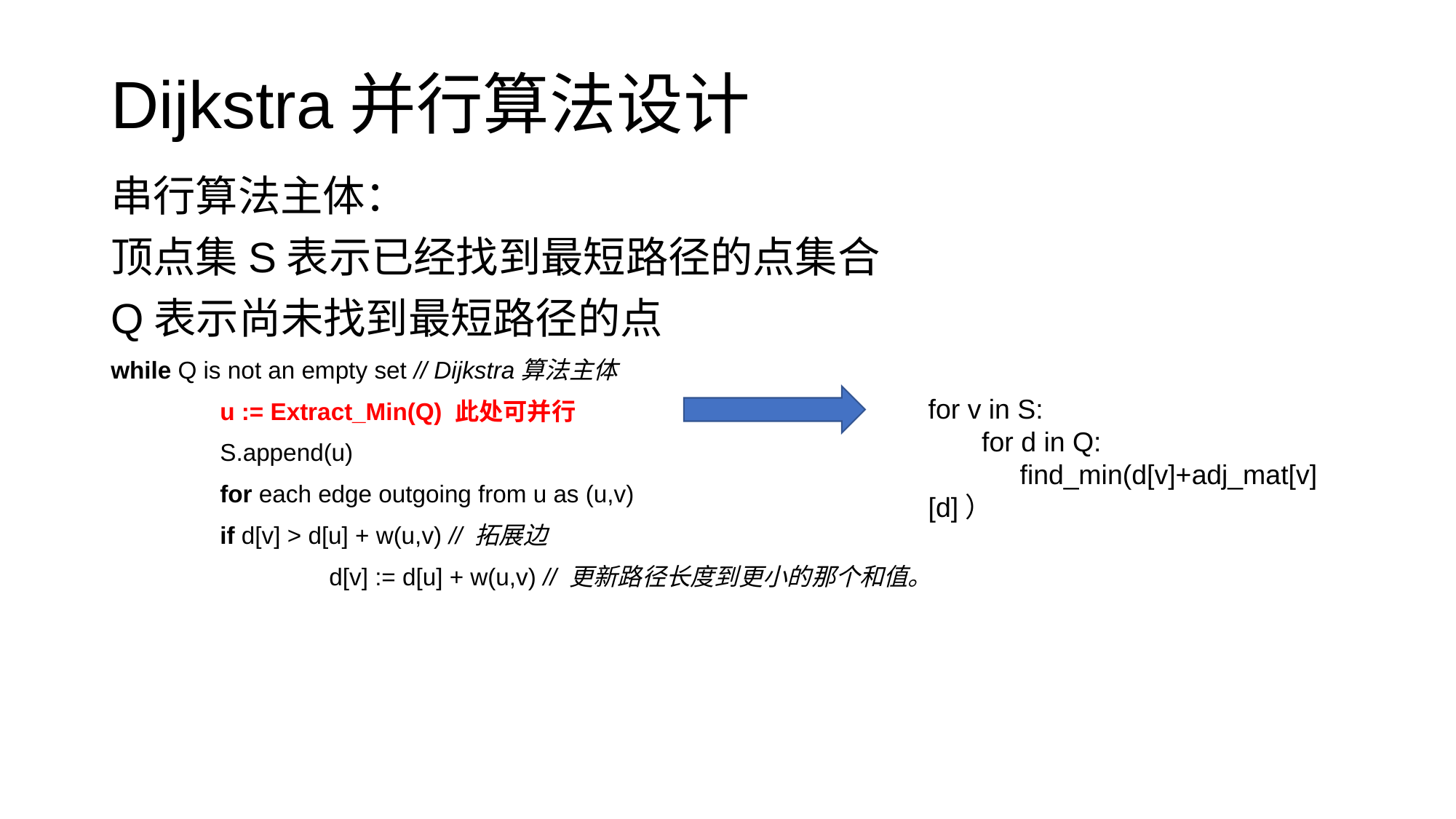

# Dijkstra并行算法设计
串行算法主体：
顶点集S表示已经找到最短路径的点集合
Q表示尚未找到最短路径的点
while Q is not an empty set // Dijkstra算法主体
	u := Extract_Min(Q) 此处可并行
	S.append(u)
	for each edge outgoing from u as (u,v)
	if d[v] > d[u] + w(u,v) // 拓展边
		d[v] := d[u] + w(u,v) // 更新路径长度到更小的那个和值。

for v in S:
       for d in Q:
            find_min(d[v]+adj_mat[v][d]）